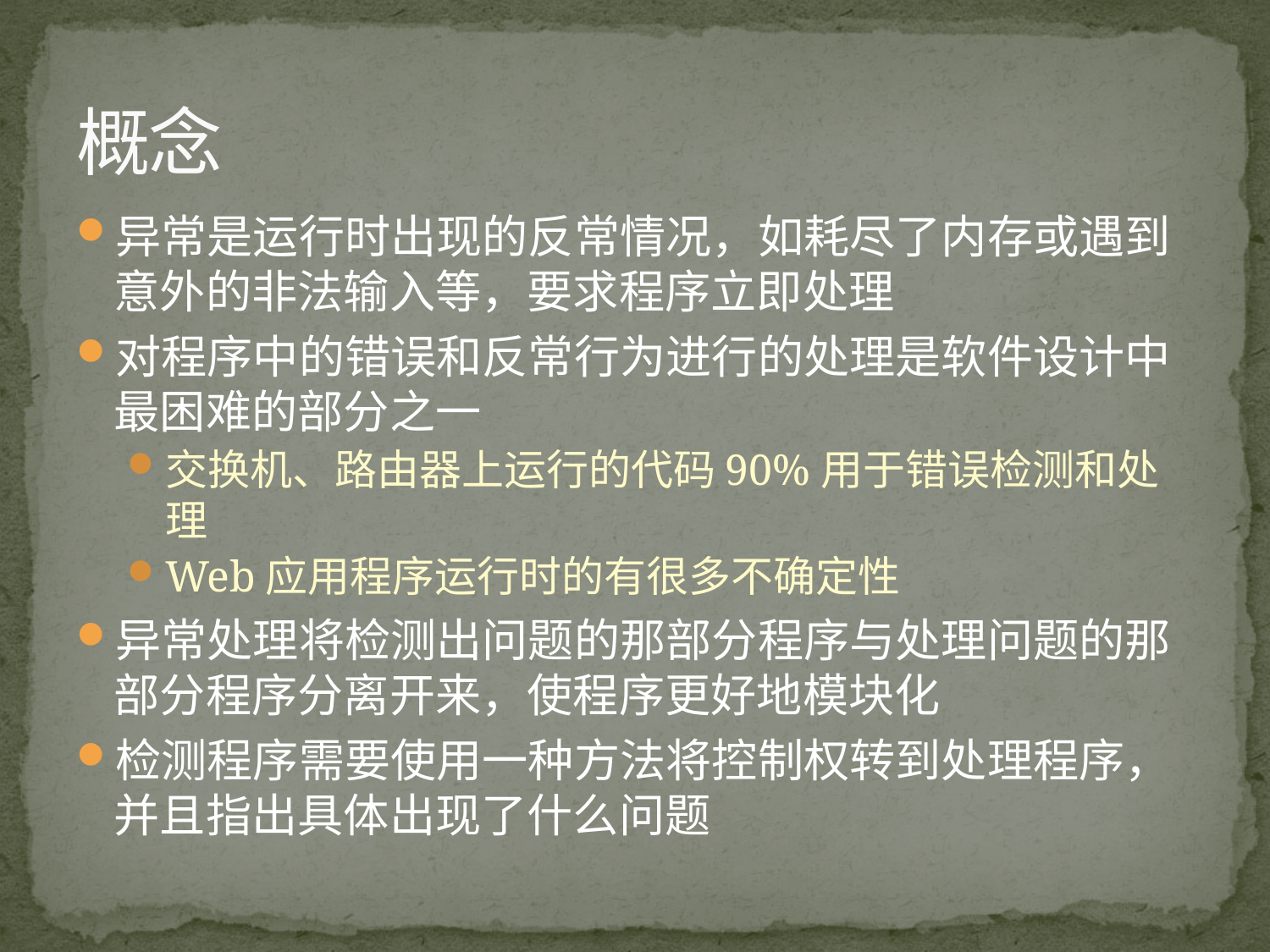

# 概念
异常是运行时出现的反常情况，如耗尽了内存或遇到意外的非法输入等，要求程序立即处理
对程序中的错误和反常行为进行的处理是软件设计中最困难的部分之一
交换机、路由器上运行的代码90%用于错误检测和处理
Web应用程序运行时的有很多不确定性
异常处理将检测出问题的那部分程序与处理问题的那部分程序分离开来，使程序更好地模块化
检测程序需要使用一种方法将控制权转到处理程序，并且指出具体出现了什么问题